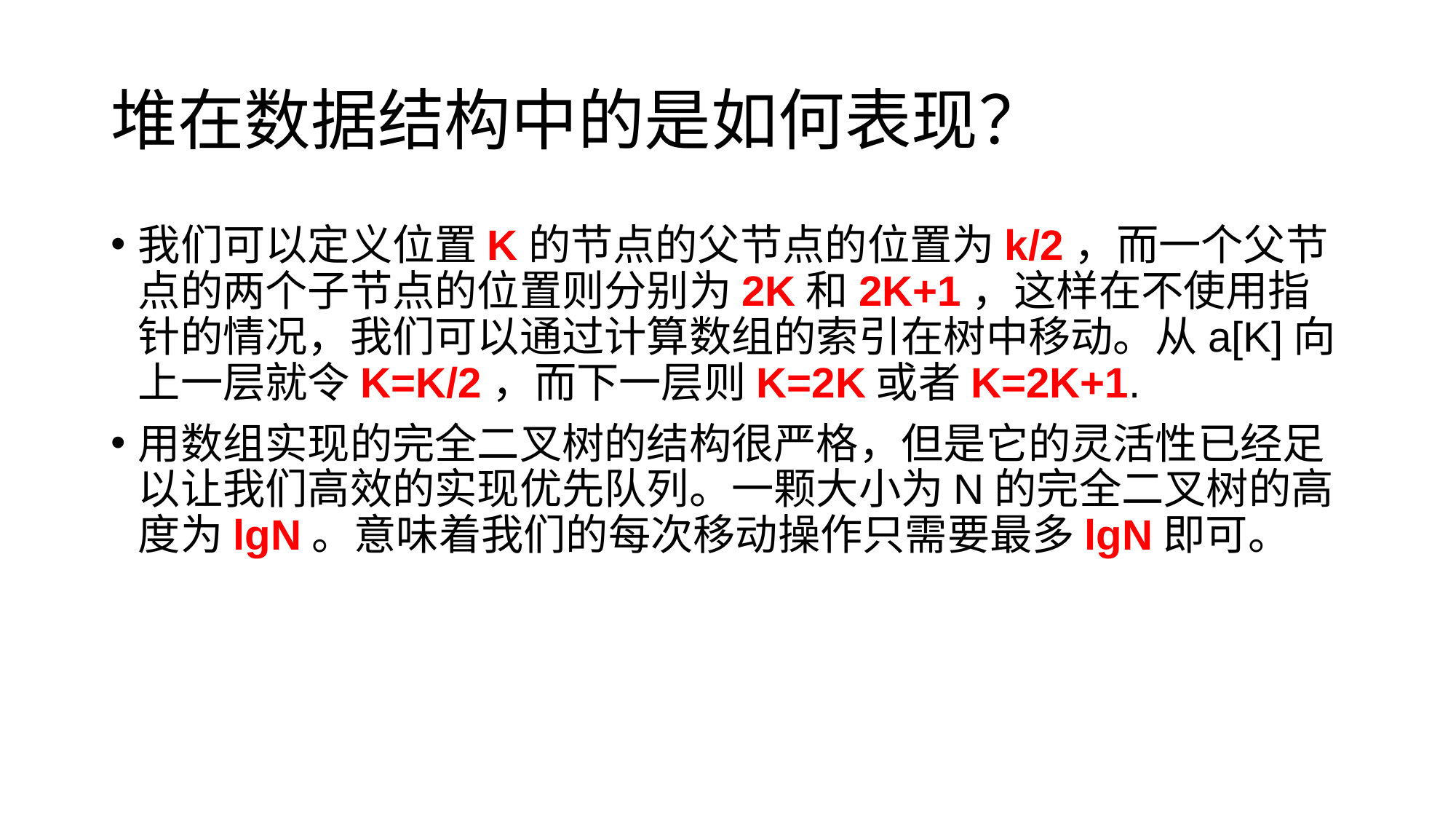

# 堆在数据结构中的是如何表现？
我们可以定义位置K的节点的父节点的位置为k/2，而一个父节点的两个子节点的位置则分别为2K和2K+1，这样在不使用指针的情况，我们可以通过计算数组的索引在树中移动。从a[K]向上一层就令K=K/2，而下一层则K=2K或者K=2K+1.
用数组实现的完全二叉树的结构很严格，但是它的灵活性已经足以让我们高效的实现优先队列。一颗大小为N的完全二叉树的高度为lgN。意味着我们的每次移动操作只需要最多lgN即可。